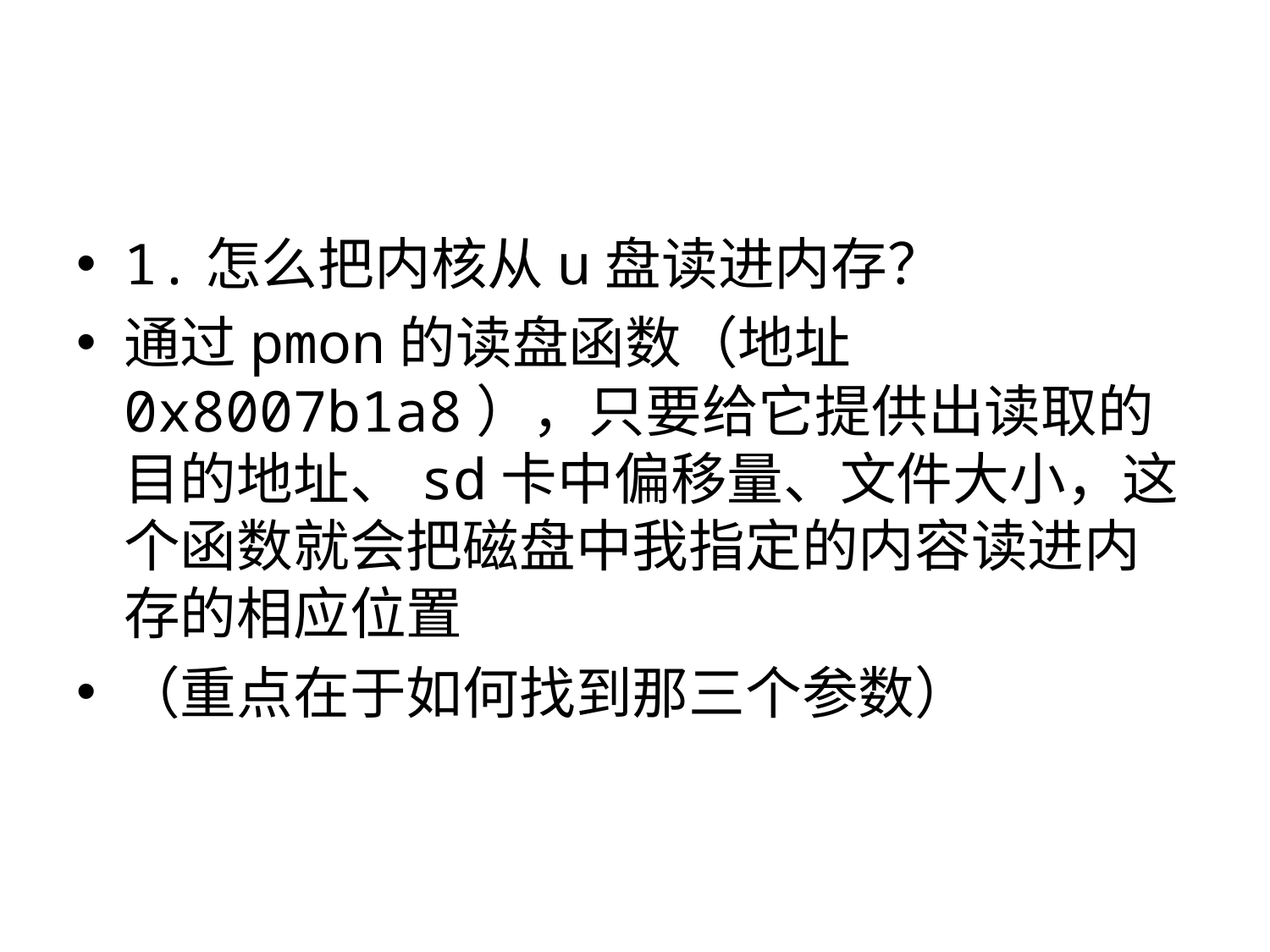

#
1.怎么把内核从u盘读进内存？
通过pmon的读盘函数（地址0x8007b1a8），只要给它提供出读取的目的地址、sd卡中偏移量、文件大小，这个函数就会把磁盘中我指定的内容读进内存的相应位置
（重点在于如何找到那三个参数）